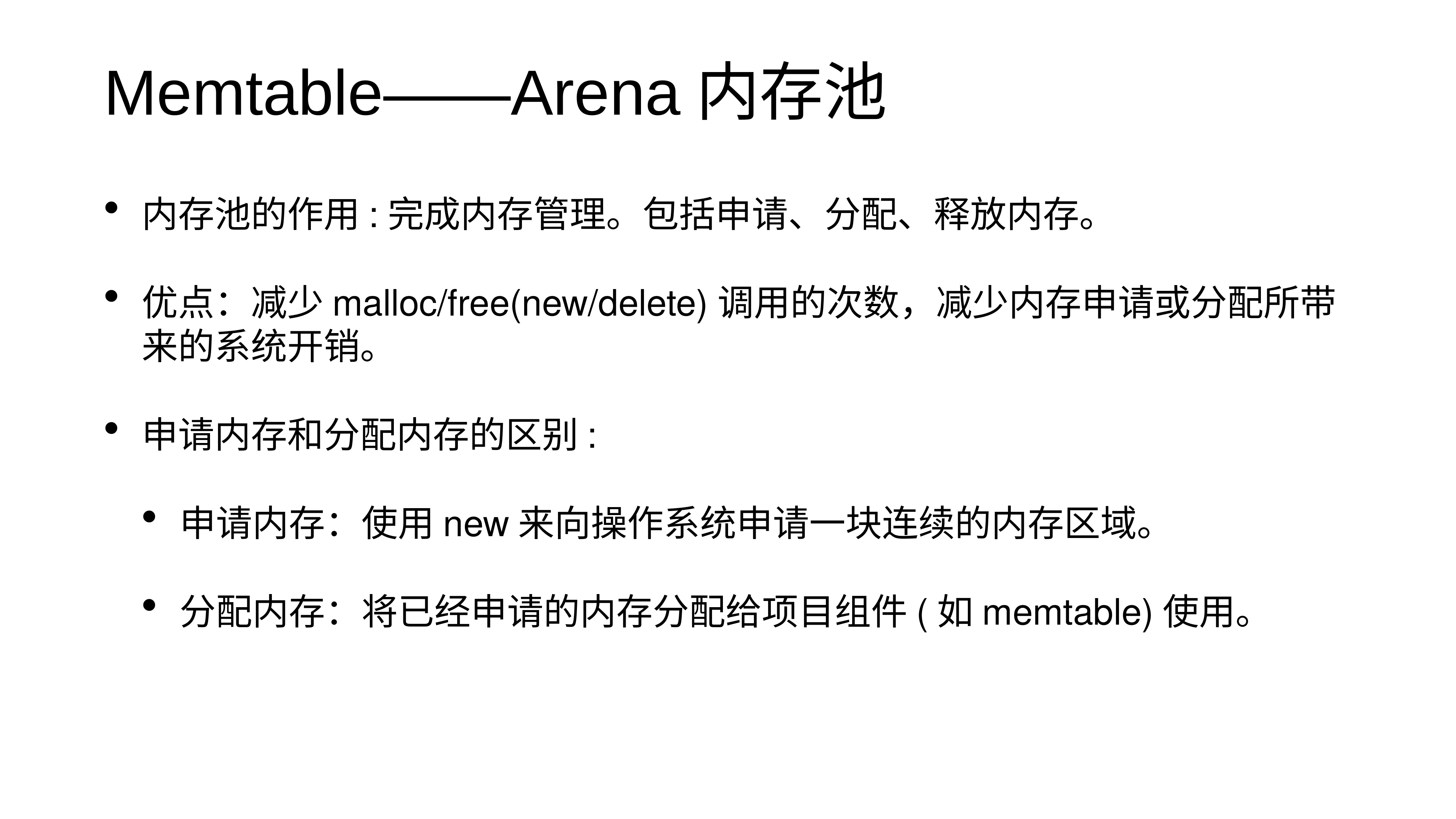

# Memtable——Arena内存池
内存池的作用:完成内存管理。包括申请、分配、释放内存。
优点：减少malloc/free(new/delete)调用的次数，减少内存申请或分配所带来的系统开销。
申请内存和分配内存的区别:
申请内存：使用new来向操作系统申请一块连续的内存区域。
分配内存：将已经申请的内存分配给项目组件(如memtable)使用。